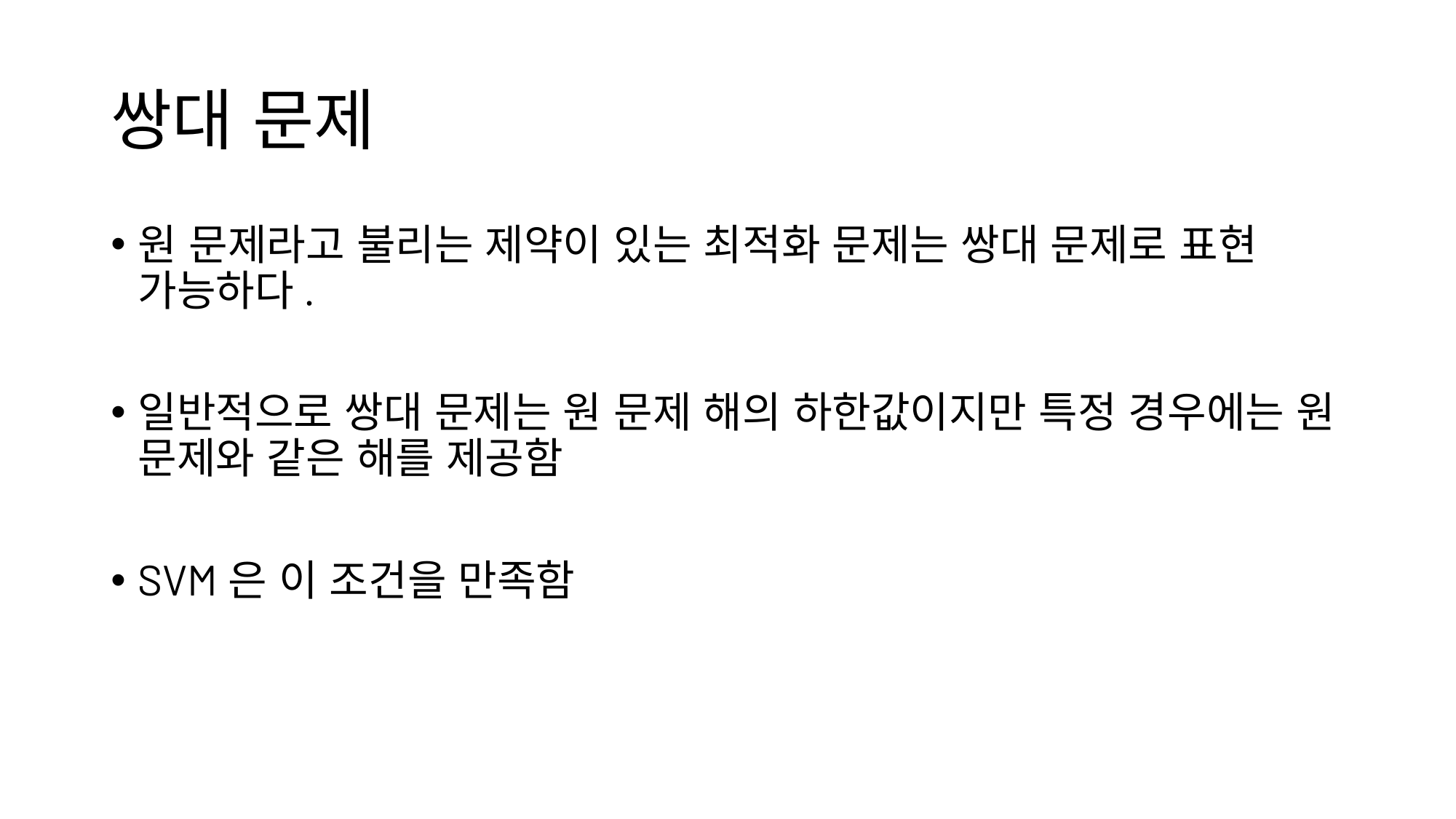

# 쌍대 문제
원 문제라고 불리는 제약이 있는 최적화 문제는 쌍대 문제로 표현 가능하다.

일반적으로 쌍대 문제는 원 문제 해의 하한값이지만 특정 경우에는 원 문제와 같은 해를 제공함

SVM은 이 조건을 만족함